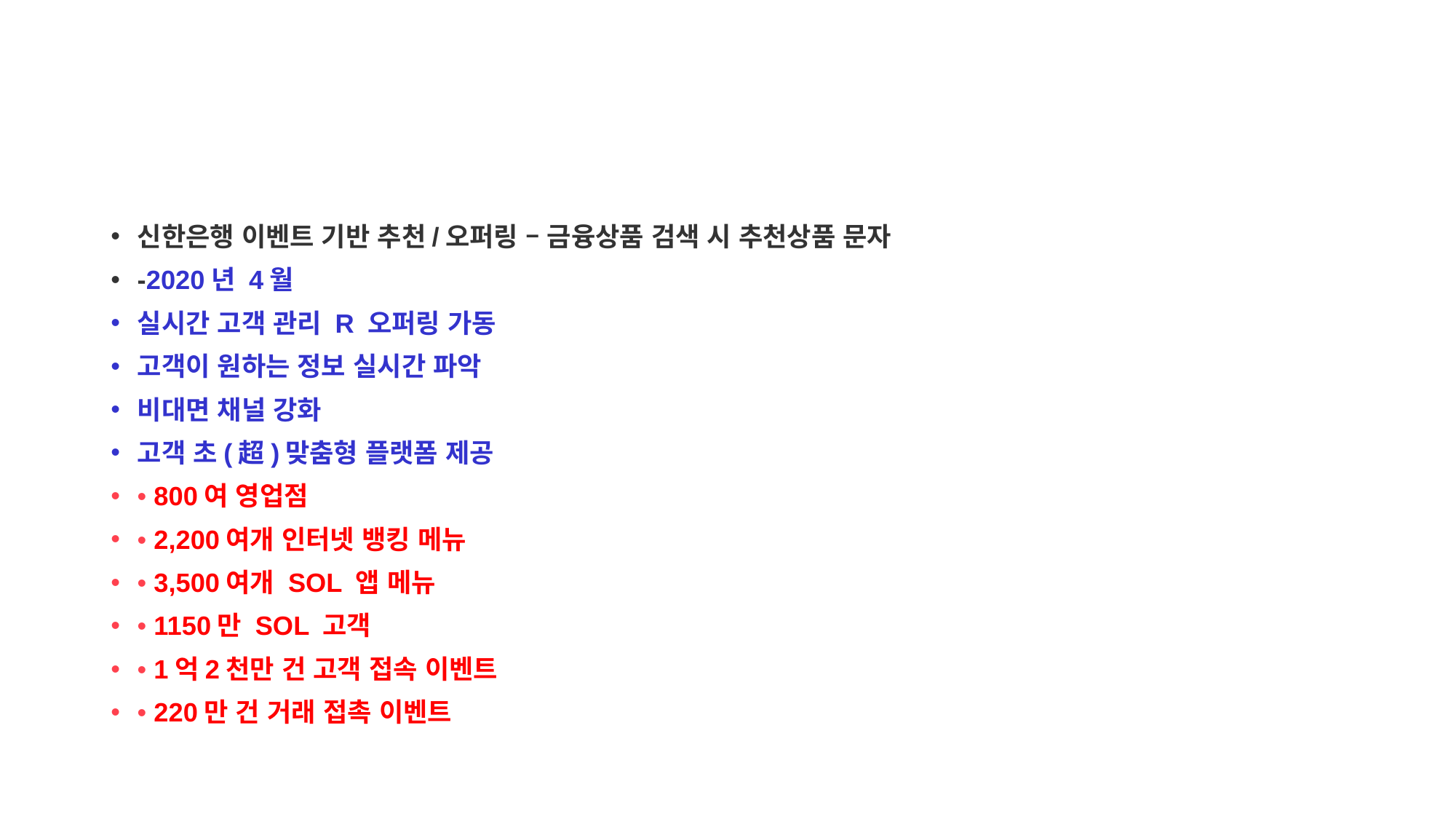

#
신한은행 이벤트 기반 추천/오퍼링 – 금융상품 검색 시 추천상품 문자
-2020년 4월
실시간 고객 관리 R 오퍼링 가동
고객이 원하는 정보 실시간 파악
비대면 채널 강화
고객 초(超)맞춤형 플랫폼 제공
• 800여 영업점
• 2,200여개 인터넷 뱅킹 메뉴
• 3,500여개 SOL 앱 메뉴
• 1150만 SOL 고객
• 1억2천만 건 고객 접속 이벤트
• 220만 건 거래 접촉 이벤트